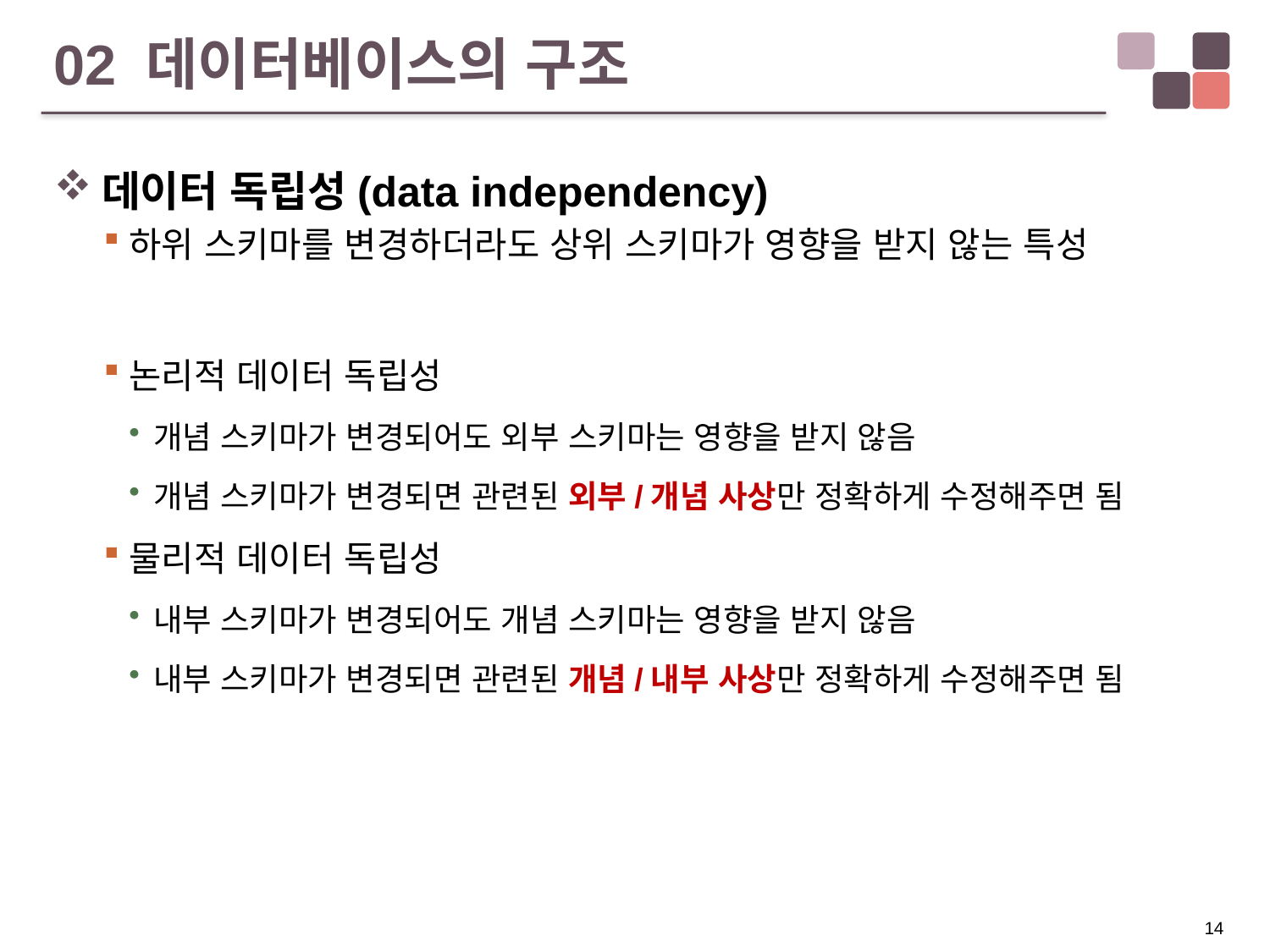

# 02 데이터베이스의 구조
데이터 독립성(data independency)
하위 스키마를 변경하더라도 상위 스키마가 영향을 받지 않는 특성

논리적 데이터 독립성
개념 스키마가 변경되어도 외부 스키마는 영향을 받지 않음
개념 스키마가 변경되면 관련된 외부/개념 사상만 정확하게 수정해주면 됨
물리적 데이터 독립성
내부 스키마가 변경되어도 개념 스키마는 영향을 받지 않음
내부 스키마가 변경되면 관련된 개념/내부 사상만 정확하게 수정해주면 됨